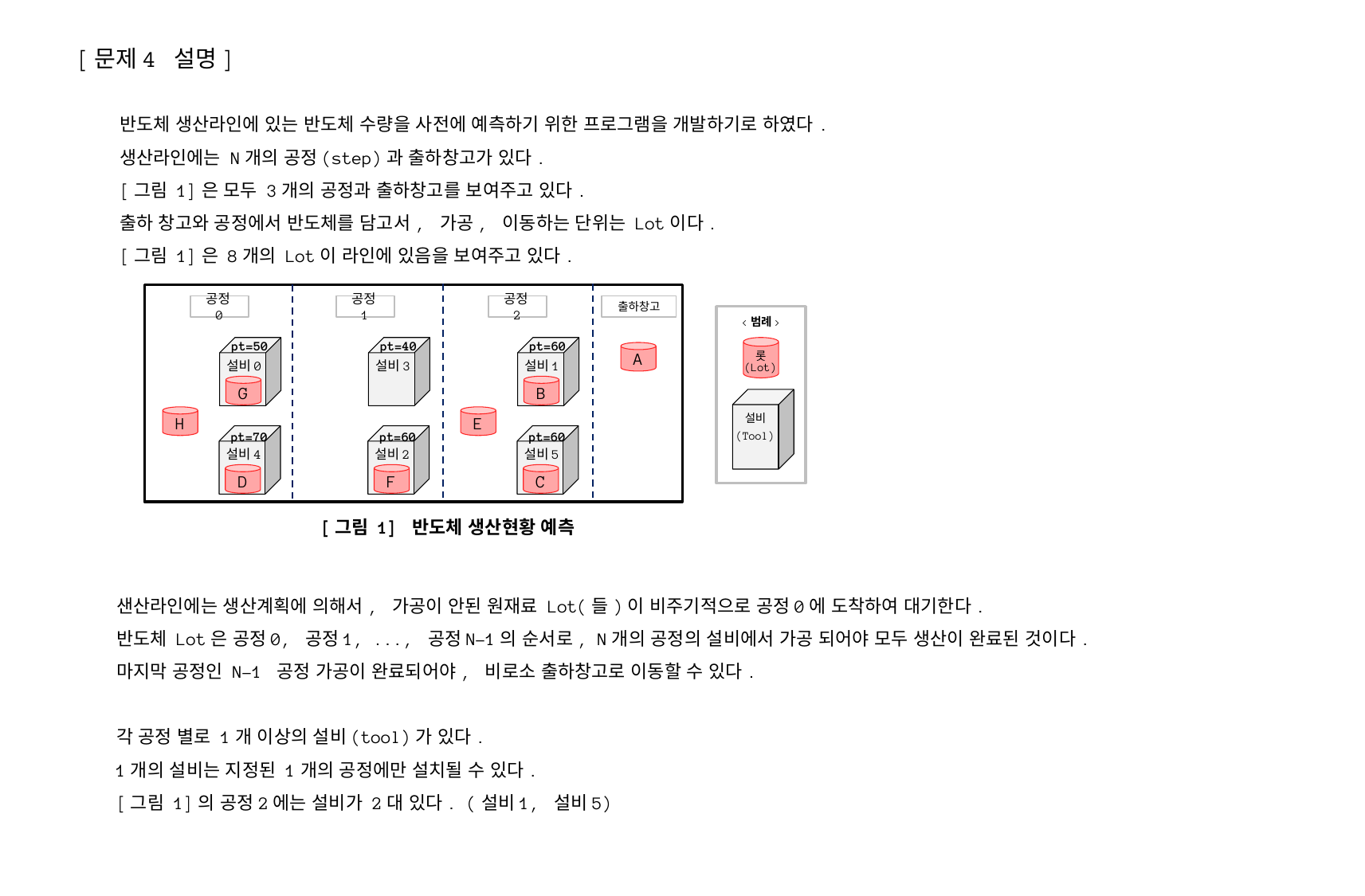

[문제4 설명]
반도체 생산라인에 있는 반도체 수량을 사전에 예측하기 위한 프로그램을 개발하기로 하였다.
생산라인에는 N개의 공정(step)과 출하창고가 있다.
[그림 1]은 모두 3개의 공정과 출하창고를 보여주고 있다.
출하 창고와 공정에서 반도체를 담고서, 가공, 이동하는 단위는 Lot이다.
[그림 1]은 8개의 Lot이 라인에 있음을 보여주고 있다.

출하창고
공정0
공정1
공정2

<범례>
pt=50

설비0
G
pt=70

설비4
D
pt=40

설비3
pt=60

설비2
F
pt=60

A
롯
(Lot)
설비1
B

설비
(Tool)
H
E
pt=60

설비5
C
[그림 1] 반도체 생산현황 예측
샌산라인에는 생산계획에 의해서, 가공이 안된 원재료 Lot(들)이 비주기적으로 공정0에 도착하여 대기한다.
반도체 Lot은 공정0, 공정1, ..., 공정N-1의 순서로, N개의 공정의 설비에서 가공 되어야 모두 생산이 완료된 것이다.
마지막 공정인 N-1 공정 가공이 완료되어야, 비로소 출하창고로 이동할 수 있다.

각 공정 별로 1개 이상의 설비(tool)가 있다.
1개의 설비는 지정된 1개의 공정에만 설치될 수 있다.
[그림 1]의 공정2에는 설비가 2대 있다. (설비1, 설비5)